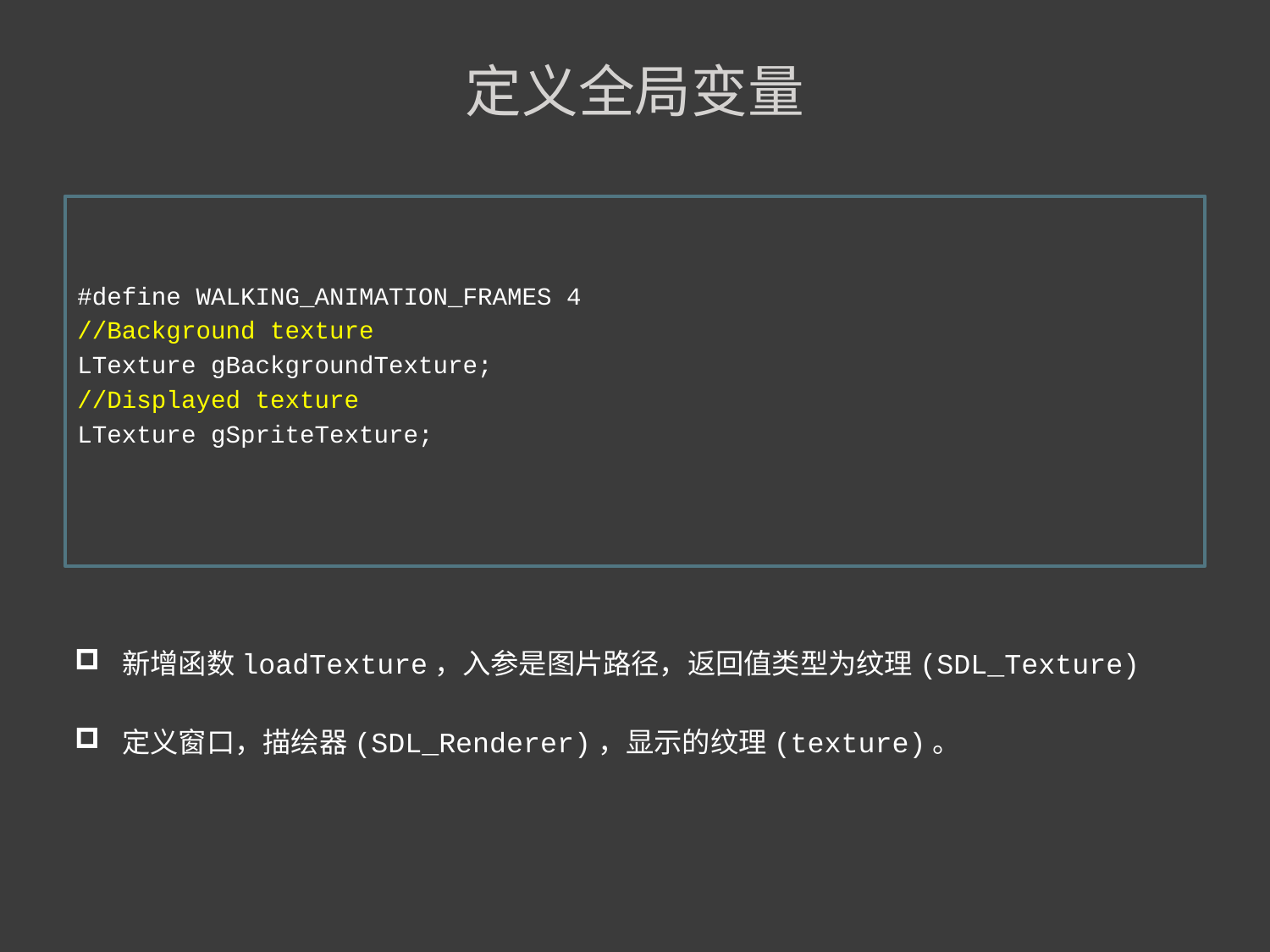

定义全局变量
#define WALKING_ANIMATION_FRAMES 4
//Background texture
LTexture gBackgroundTexture;
//Displayed texture
LTexture gSpriteTexture;

新增函数loadTexture，入参是图片路径，返回值类型为纹理(SDL_Texture)

定义窗口，描绘器(SDL_Renderer)，显示的纹理(texture)。